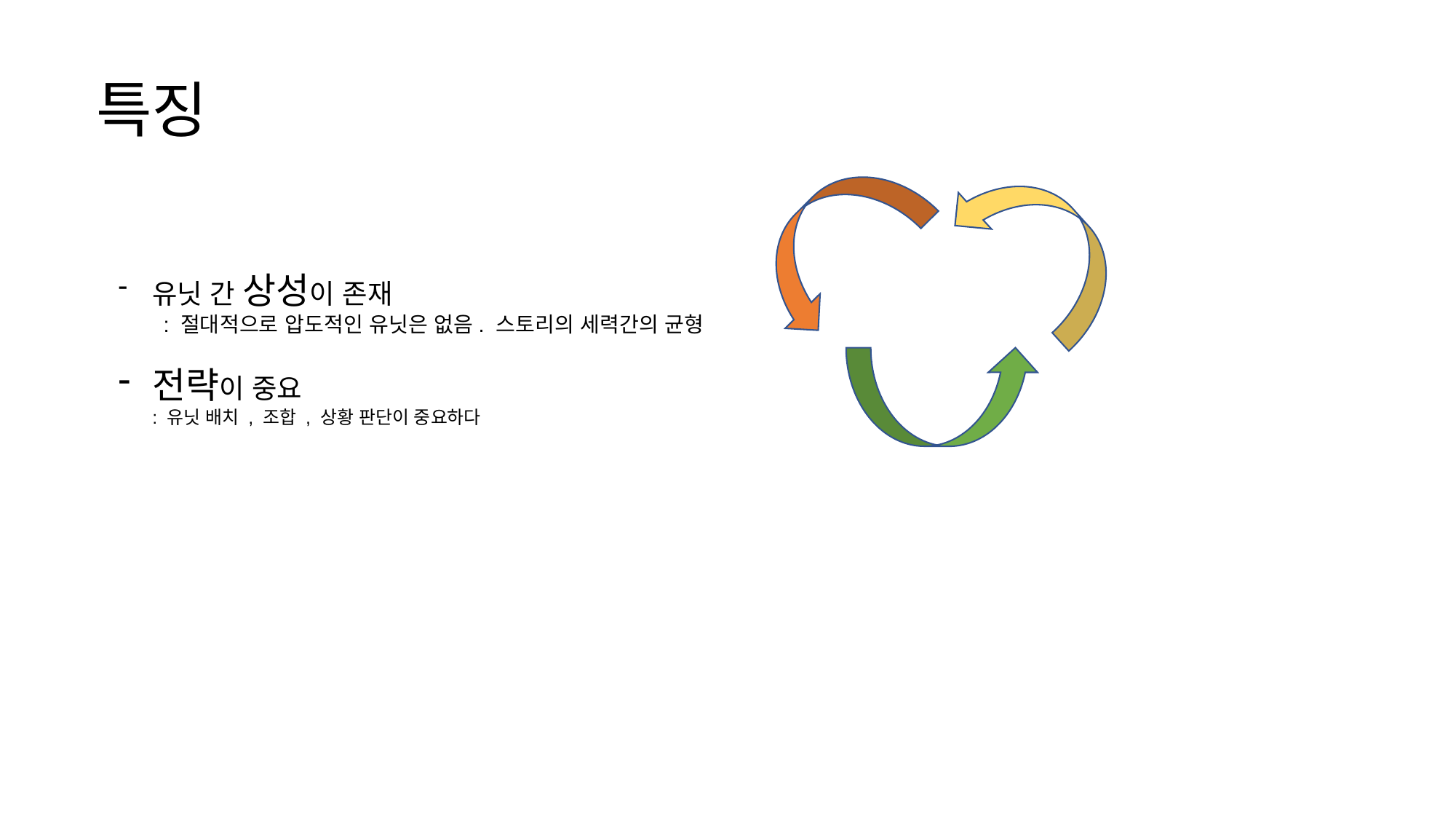

특징

유닛 간 상성이 존재
 : 절대적으로 압도적인 유닛은 없음. 스토리의 세력간의 균형

전략이 중요
: 유닛 배치 , 조합 , 상황 판단이 중요하다